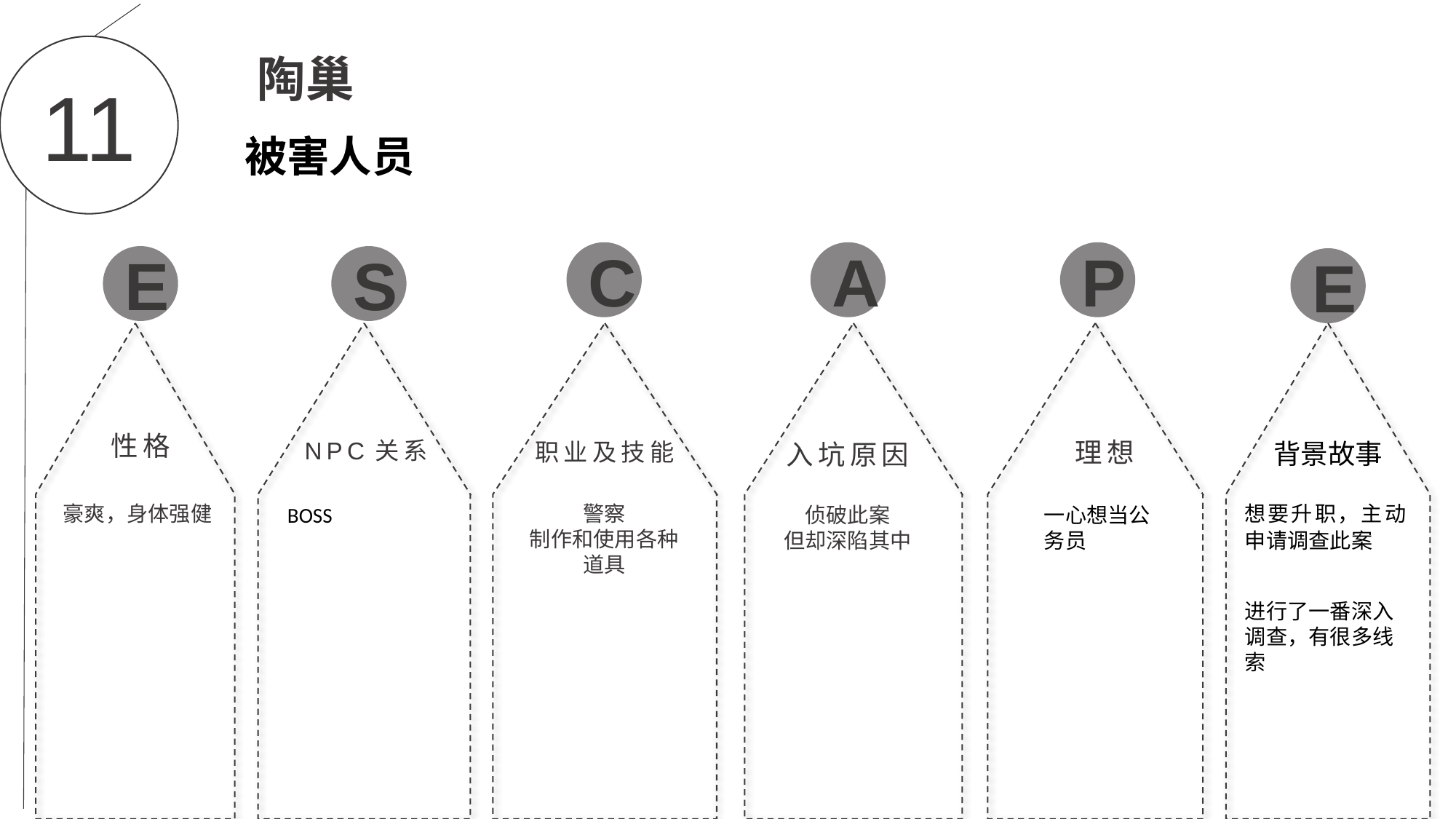

11

 陶巢
被害人员
C
A
P
E
S
E

性格
NPC关系
理想
职业及技能
背景故事
入坑原因
想要升职，主动申请调查此案
BOSS
警察
制作和使用各种道具

豪爽，身体强健
侦破此案
但却深陷其中
一心想当公务员
进行了一番深入调查，有很多线索